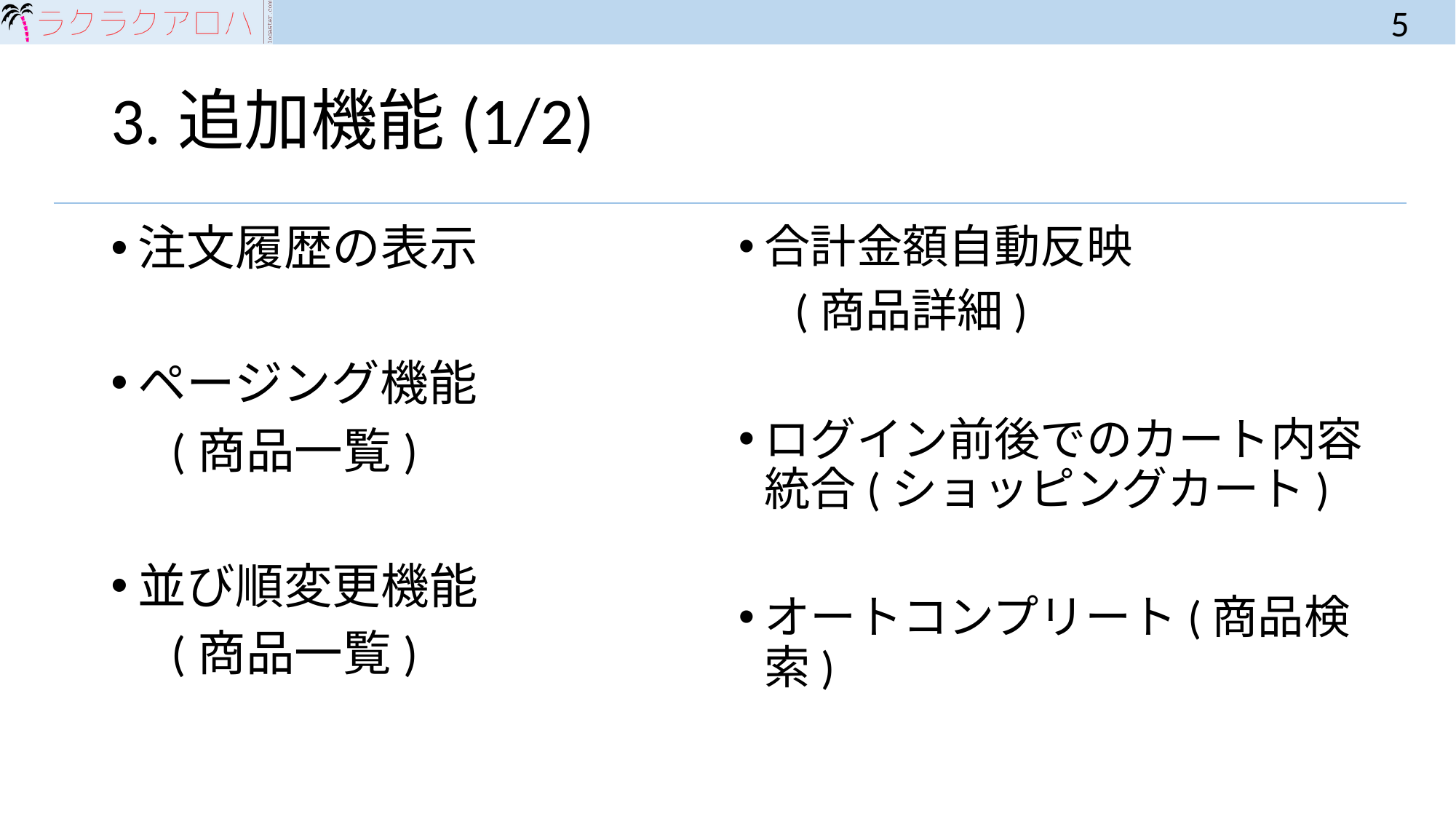

5
# 3.追加機能(1/2)
注文履歴の表示

ページング機能
　(商品一覧)

並び順変更機能
　(商品一覧)

合計金額自動反映
　(商品詳細)

ログイン前後でのカート内容統合(ショッピングカート)

オートコンプリート(商品検索)